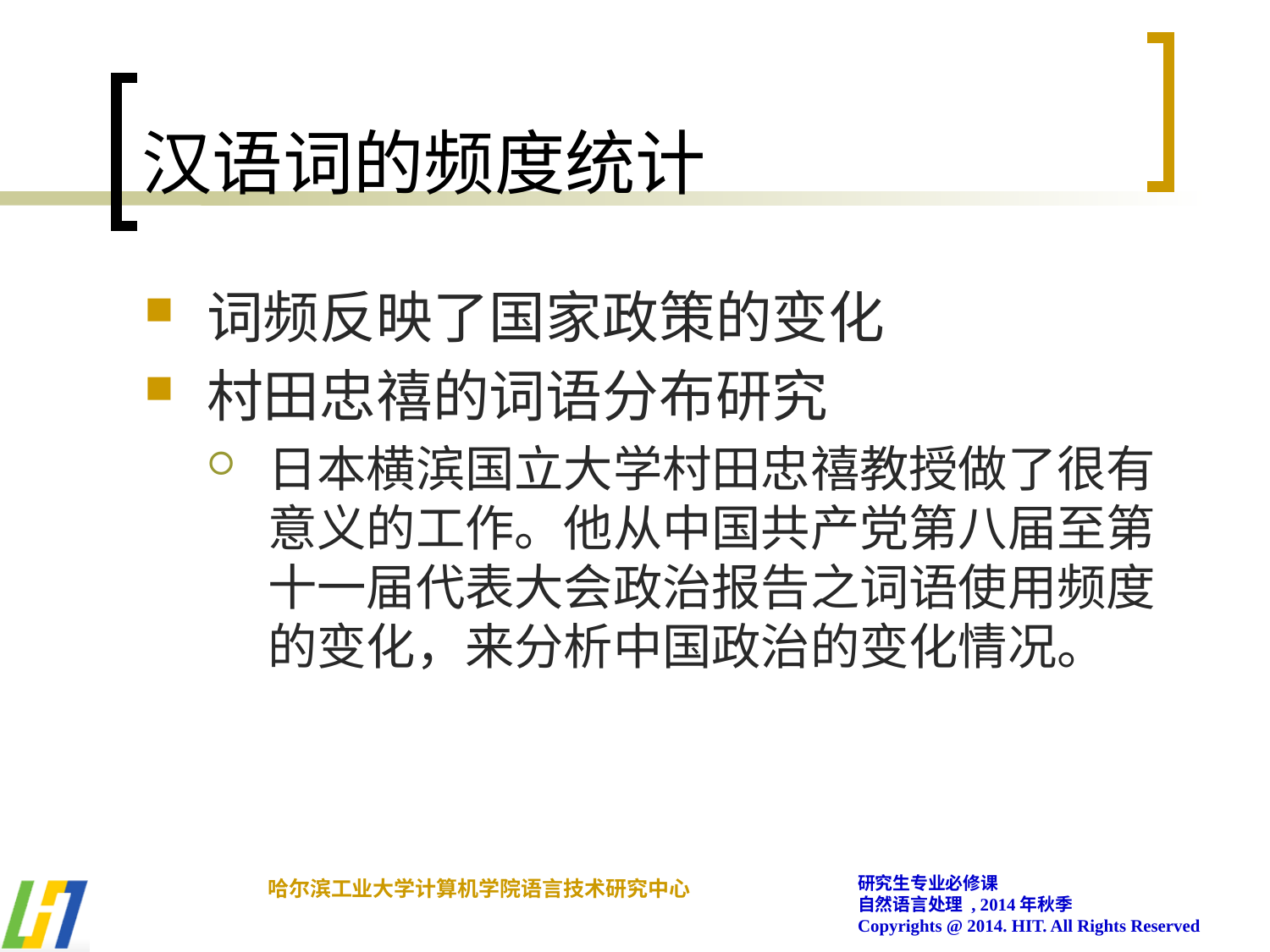

# 汉语词的频度统计
词频反映了国家政策的变化
村田忠禧的词语分布研究
日本横滨国立大学村田忠禧教授做了很有意义的工作。他从中国共产党第八届至第十一届代表大会政治报告之词语使用频度的变化，来分析中国政治的变化情况。

研究生专业必修课
自然语言处理 , 2014年秋季
Copyrights @ 2014. HIT. All Rights Reserved
哈尔滨工业大学计算机学院语言技术研究中心